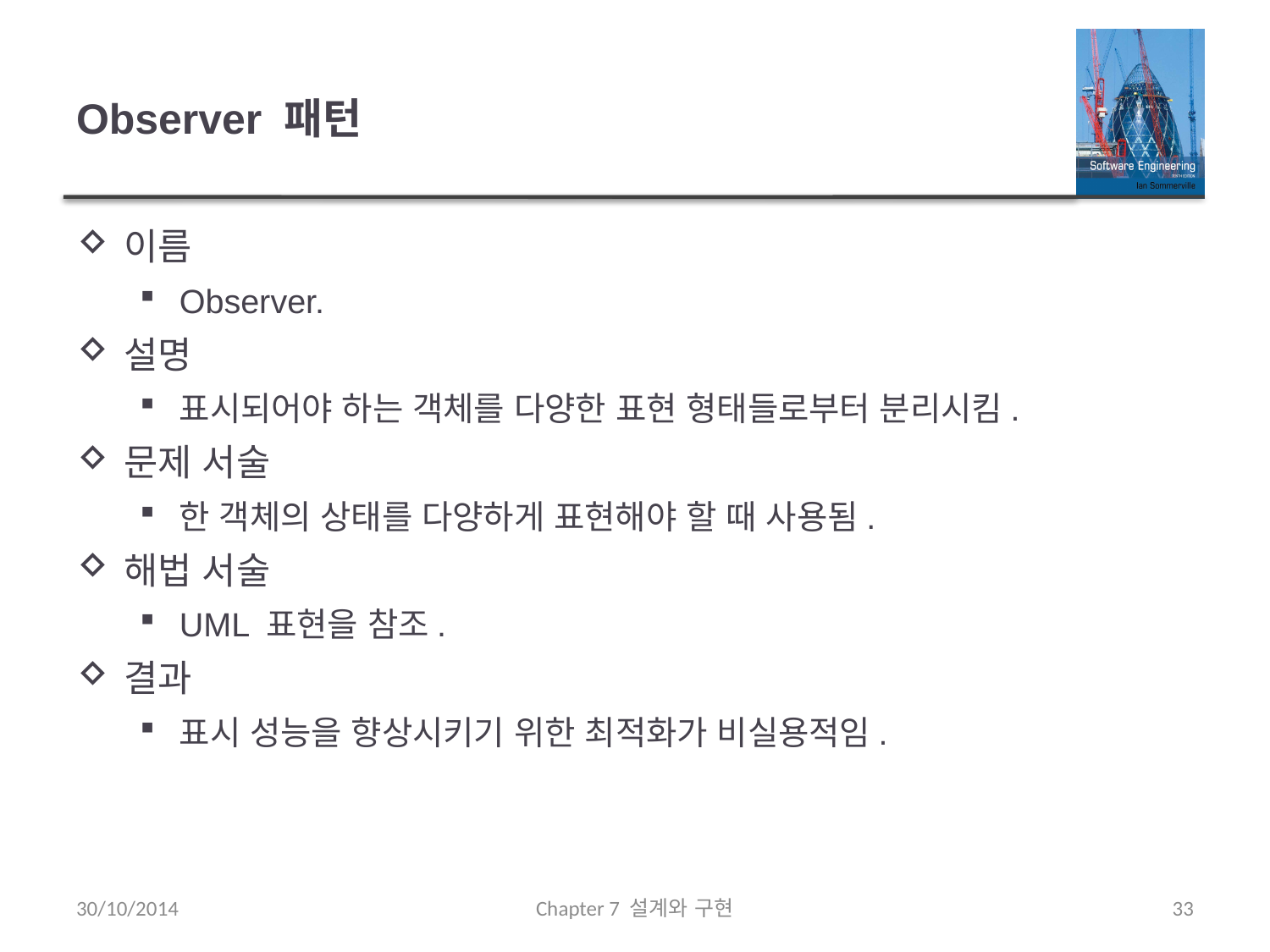

# Observer 패턴
이름
Observer.
설명
표시되어야 하는 객체를 다양한 표현 형태들로부터 분리시킴.
문제 서술
한 객체의 상태를 다양하게 표현해야 할 때 사용됨.
해법 서술
UML 표현을 참조.
결과
표시 성능을 향상시키기 위한 최적화가 비실용적임.
30/10/2014
Chapter 7 설계와 구현
33